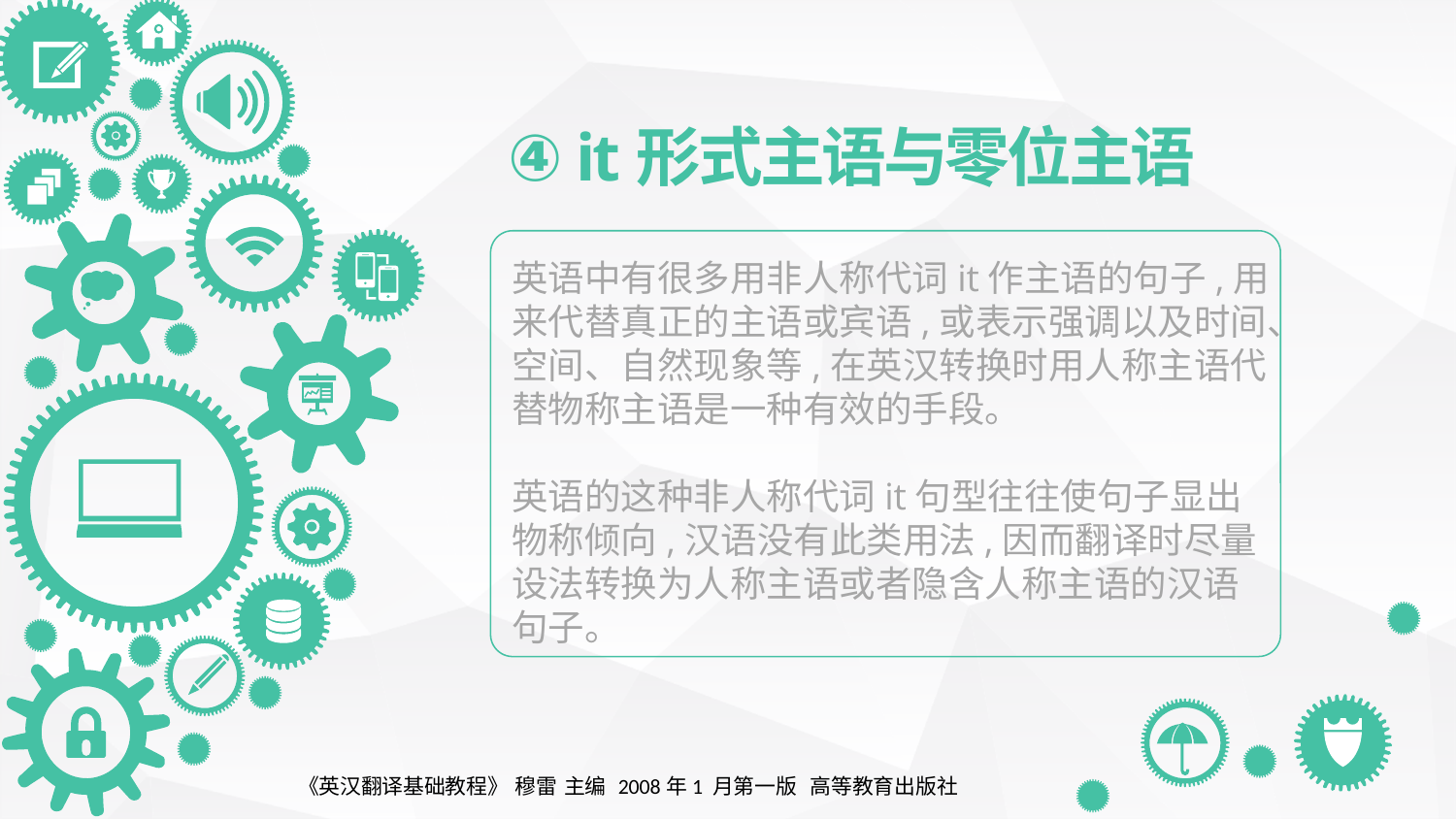

④ it形式主语与零位主语

英语中有很多用非人称代词it作主语的句子,用来代替真正的主语或宾语,或表示强调以及时间、空间、自然现象等,在英汉转换时用人称主语代替物称主语是一种有效的手段。

英语的这种非人称代词it句型往往使句子显出物称倾向,汉语没有此类用法,因而翻译时尽量设法转换为人称主语或者隐含人称主语的汉语句子。

《英汉翻译基础教程》 穆雷 主编 2008年1 月第一版  高等教育出版社